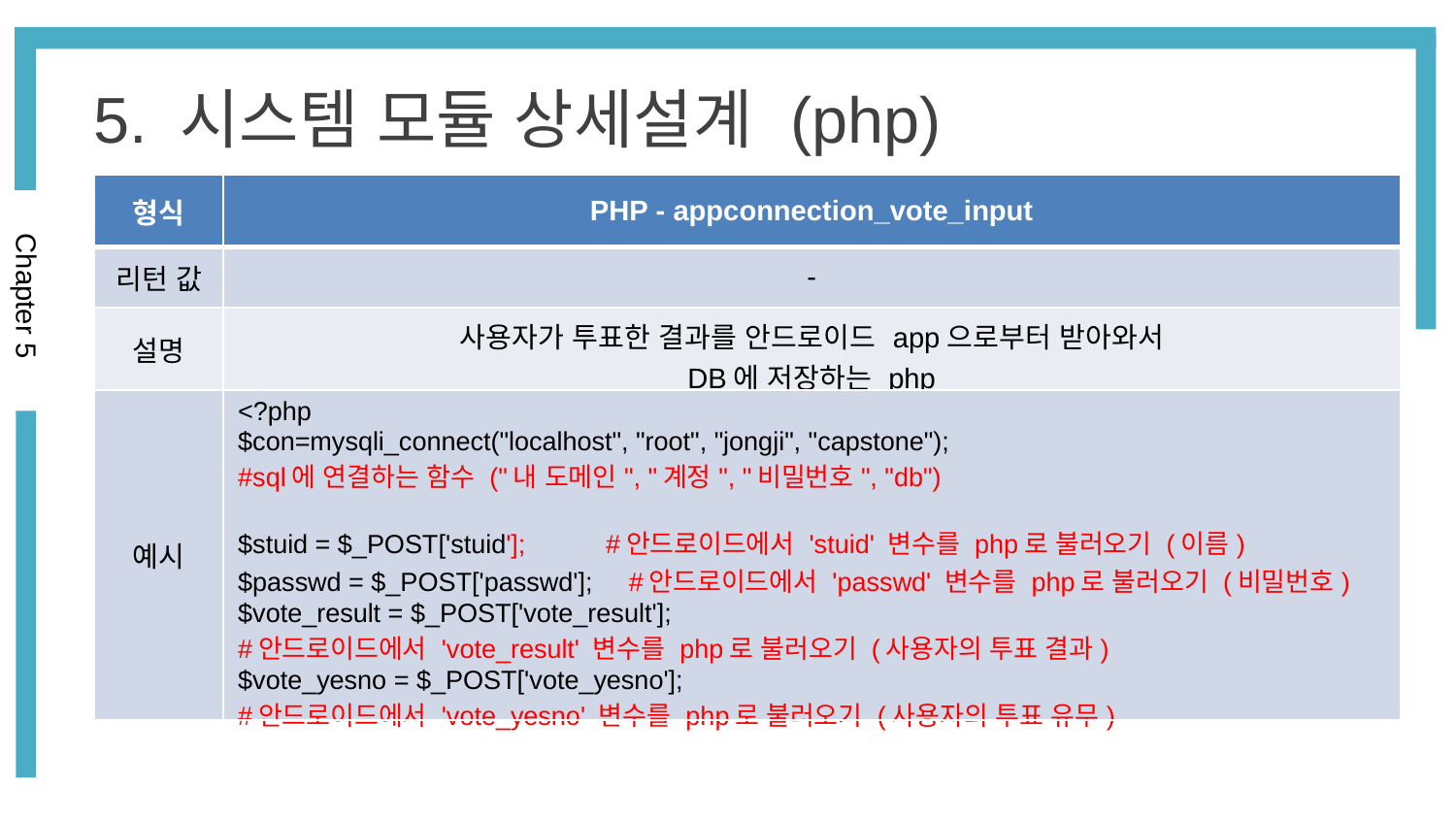

5. 시스템 모듈 상세설계 (php)

| 형식 | PHP - appconnection\_vote\_input |
| --- | --- |
| 리턴 값 | - |
| 설명 | 사용자가 투표한 결과를 안드로이드 app으로부터 받아와서 DB에 저장하는 php |
| 예시 | <?php $con=mysqli\_connect("localhost", "root", "jongji", "capstone"); #sql에 연결하는 함수 ("내 도메인", "계정", "비밀번호", "db") $stuid = $\_POST['stuid']; #안드로이드에서 'stuid' 변수를 php로 불러오기 (이름) $passwd = $\_POST['passwd']; #안드로이드에서 'passwd' 변수를 php로 불러오기 (비밀번호) $vote\_result = $\_POST['vote\_result']; #안드로이드에서 'vote\_result' 변수를 php로 불러오기 (사용자의 투표 결과) $vote\_yesno = $\_POST['vote\_yesno']; #안드로이드에서 'vote\_yesno' 변수를 php로 불러오기 (사용자의 투표 유무) |
Chapter 5